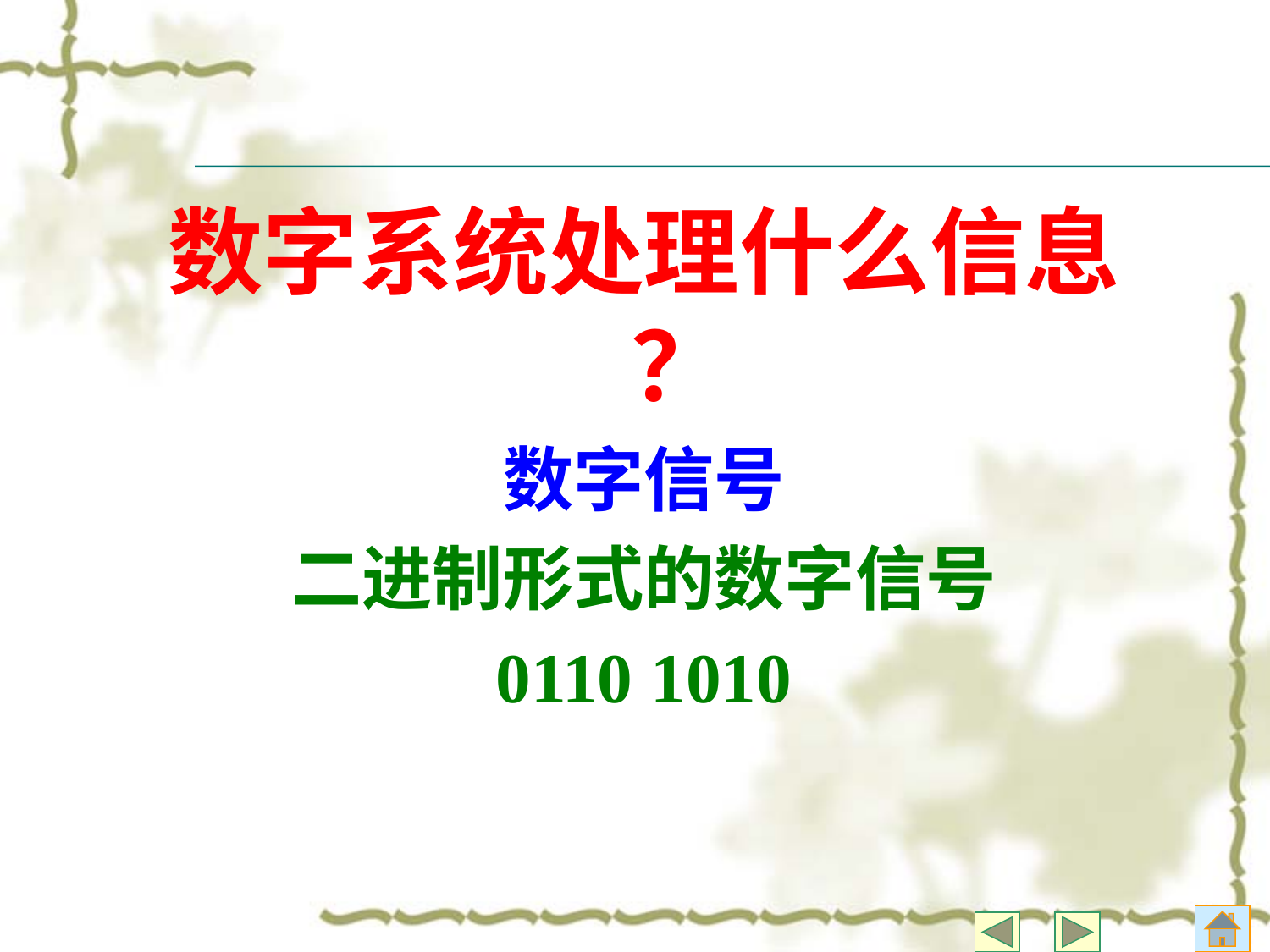

#
数字系统处理什么信息 ？
数字信号
二进制形式的数字信号
0110 1010